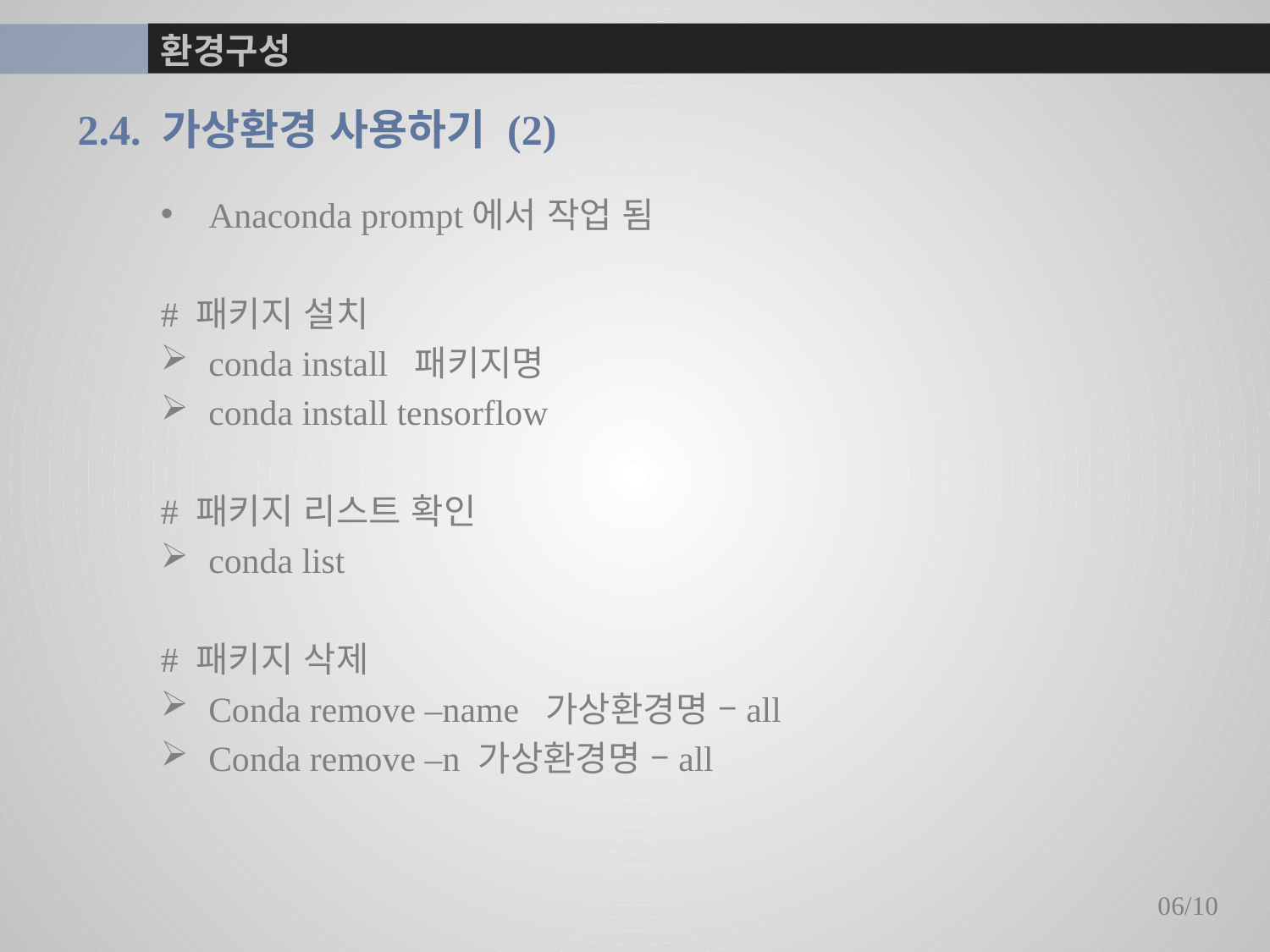

# 환경구성
2.4. 가상환경 사용하기 (2)
Anaconda prompt에서 작업 됨

# 패키지 설치
conda install  패키지명
conda install tensorflow

# 패키지 리스트 확인
conda list

# 패키지 삭제
Conda remove –name  가상환경명 –all
Conda remove –n 가상환경명 –all

06/10